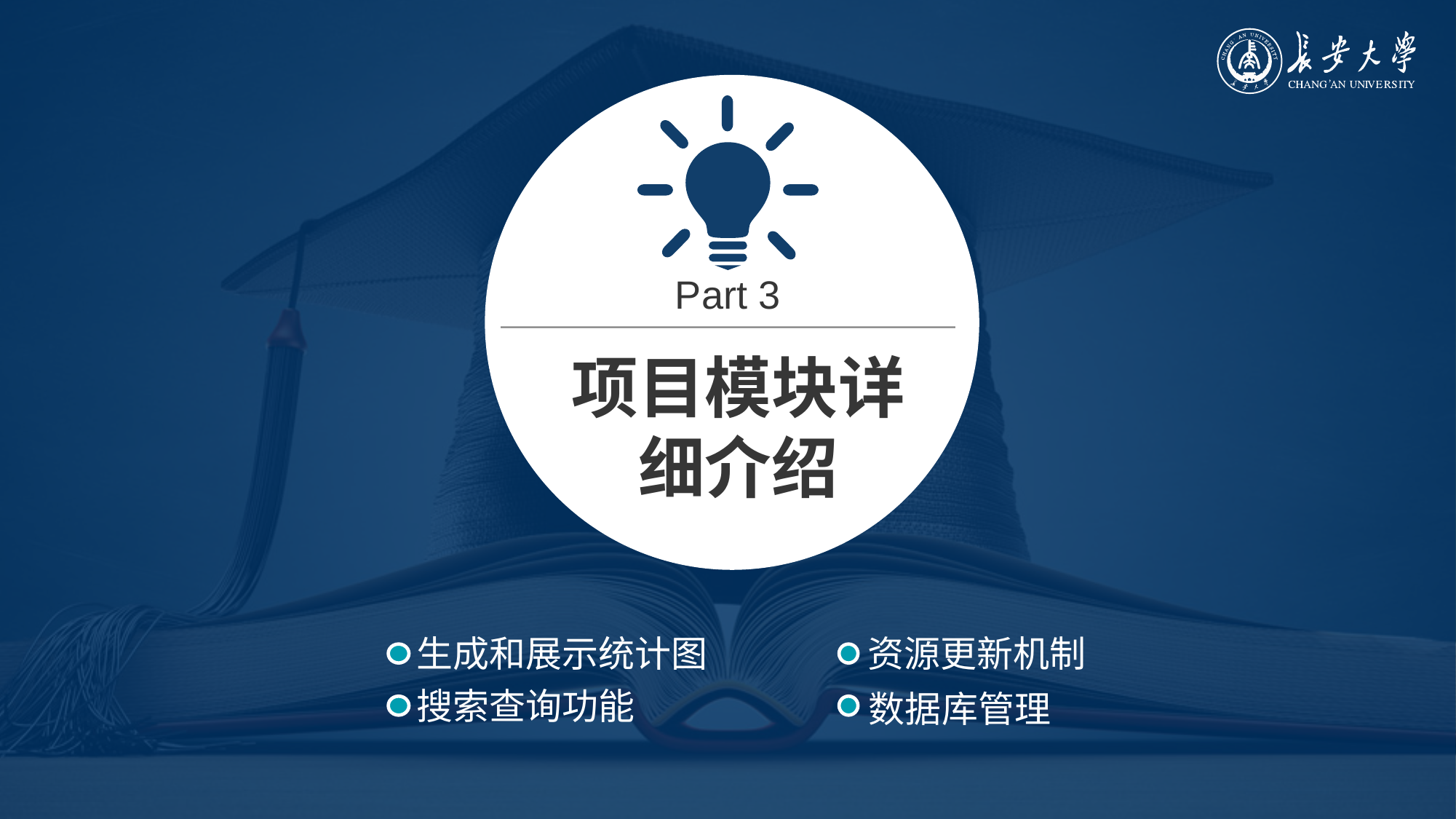

Part 3

项目模块详细介绍
生成和展示统计图
资源更新机制

搜索查询功能
数据库管理